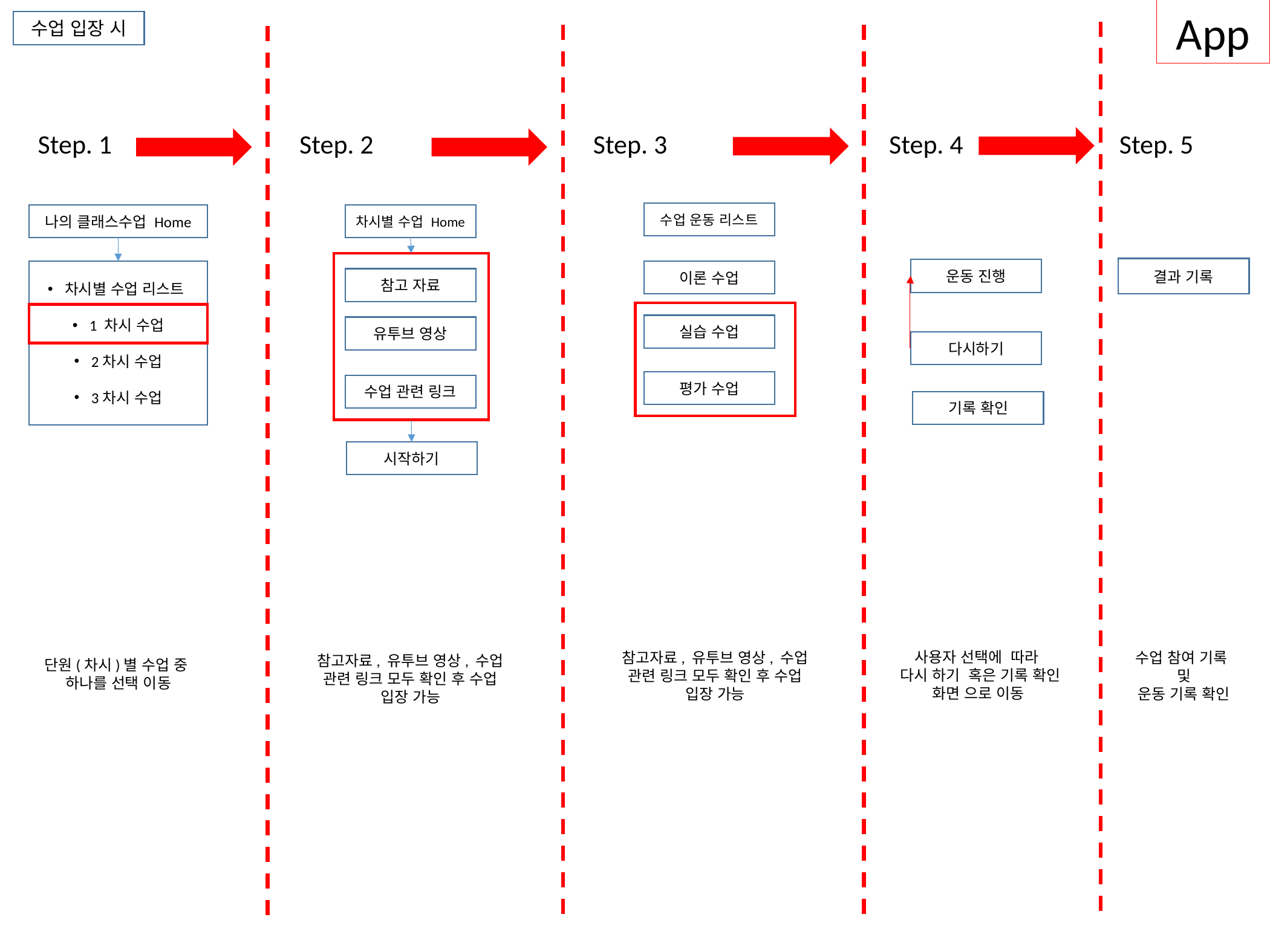

App
수업 입장 시
Step. 1
Step. 2
Step. 3
Step. 4
Step. 5

수업 운동 리스트
나의 클래스수업 Home
차시별 수업 Home

결과 기록
운동 진행
차시별 수업 리스트

1 차시 수업

2차시 수업

3차시 수업
이론 수업
참고 자료

실습 수업
유투브 영상
다시하기
평가 수업
수업 관련 링크
기록 확인
시작하기
사용자 선택에  따라
 다시 하기  혹은 기록 확인
 화면 으로 이동
참고자료, 유투브 영상, 수업 관련 링크 모두 확인 후 수업 입장 가능
수업 참여 기록
및
운동 기록 확인
참고자료, 유투브 영상, 수업 관련 링크 모두 확인 후 수업 입장 가능
단원(차시)별 수업 중
하나를 선택 이동